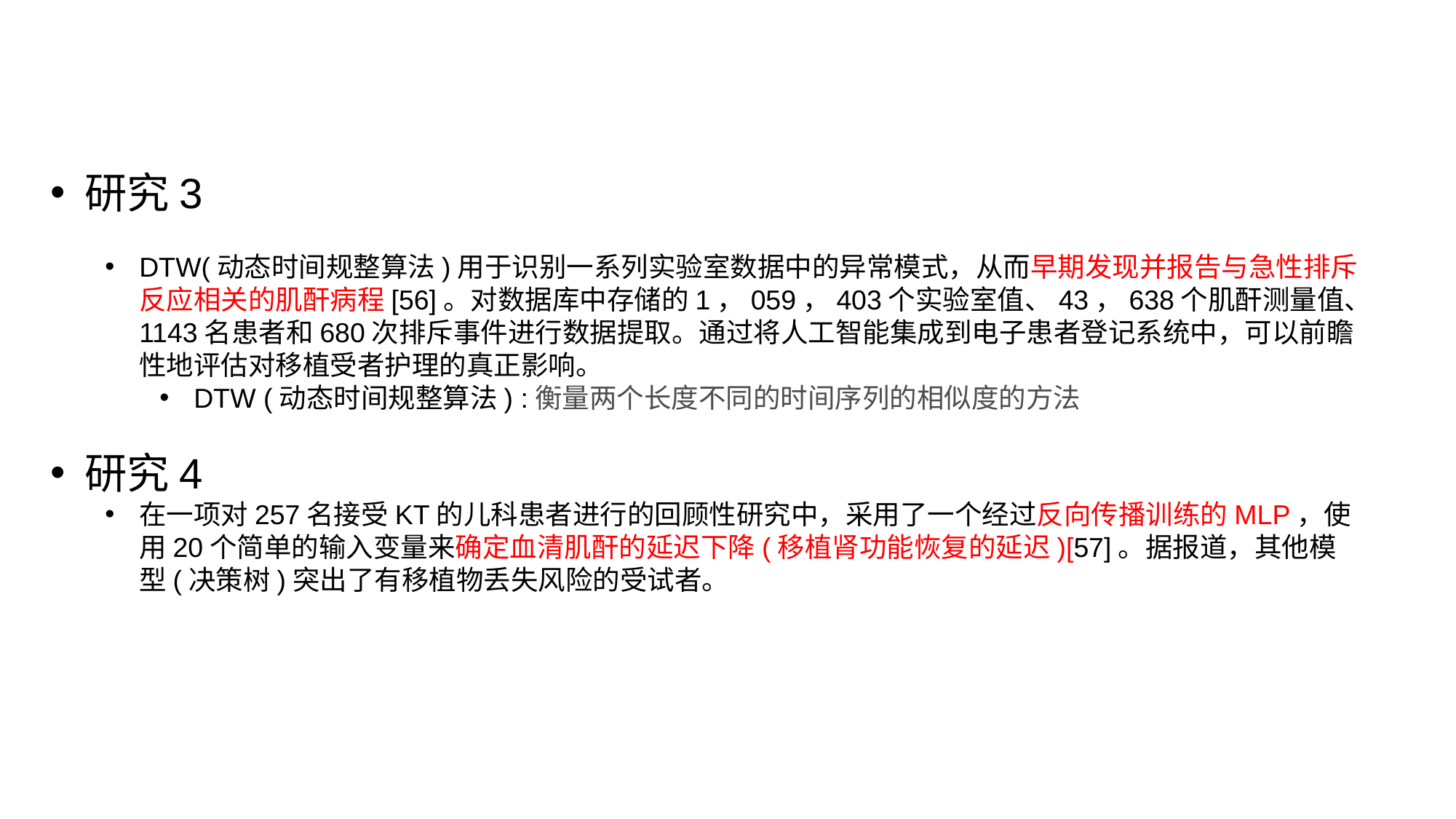

研究3

DTW(动态时间规整算法)用于识别一系列实验室数据中的异常模式，从而早期发现并报告与急性排斥反应相关的肌酐病程[56]。对数据库中存储的1，059，403个实验室值、43，638个肌酐测量值、1143名患者和680次排斥事件进行数据提取。通过将人工智能集成到电子患者登记系统中，可以前瞻性地评估对移植受者护理的真正影响。
DTW (动态时间规整算法) :衡量两个长度不同的时间序列的相似度的方法

研究4
在一项对257名接受KT的儿科患者进行的回顾性研究中，采用了一个经过反向传播训练的MLP，使用20个简单的输入变量来确定血清肌酐的延迟下降(移植肾功能恢复的延迟)[57]。据报道，其他模型(决策树)突出了有移植物丢失风险的受试者。